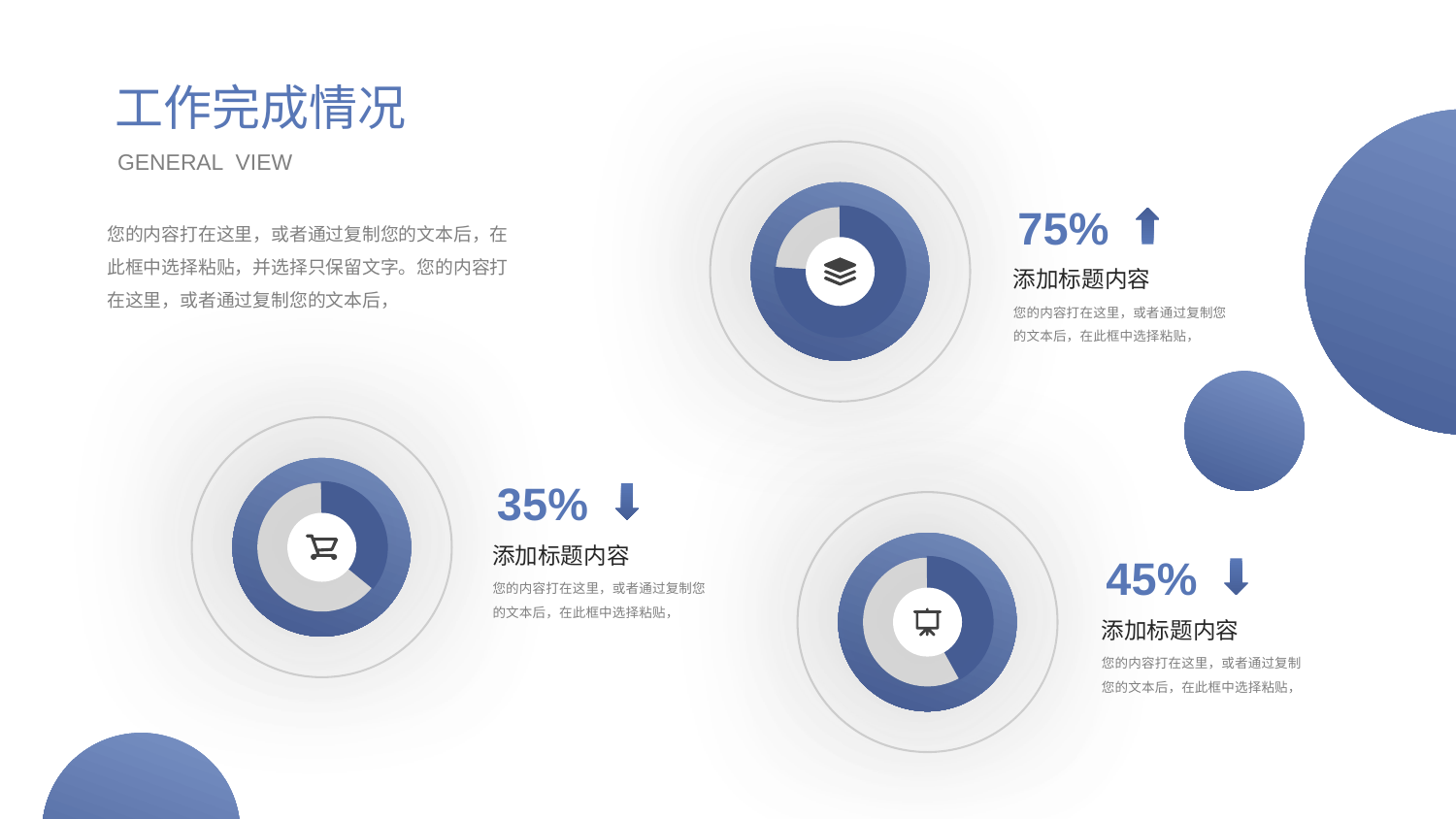

工作完成情况
GENERAL  VIEW

75%
您的内容打在这里，或者通过复制您的文本后，在此框中选择粘贴，并选择只保留文字。您的内容打在这里，或者通过复制您的文本后，

添加标题内容
您的内容打在这里，或者通过复制您的文本后，在此框中选择粘贴，

35%

添加标题内容

45%

您的内容打在这里，或者通过复制您的文本后，在此框中选择粘贴，

添加标题内容
您的内容打在这里，或者通过复制您的文本后，在此框中选择粘贴，